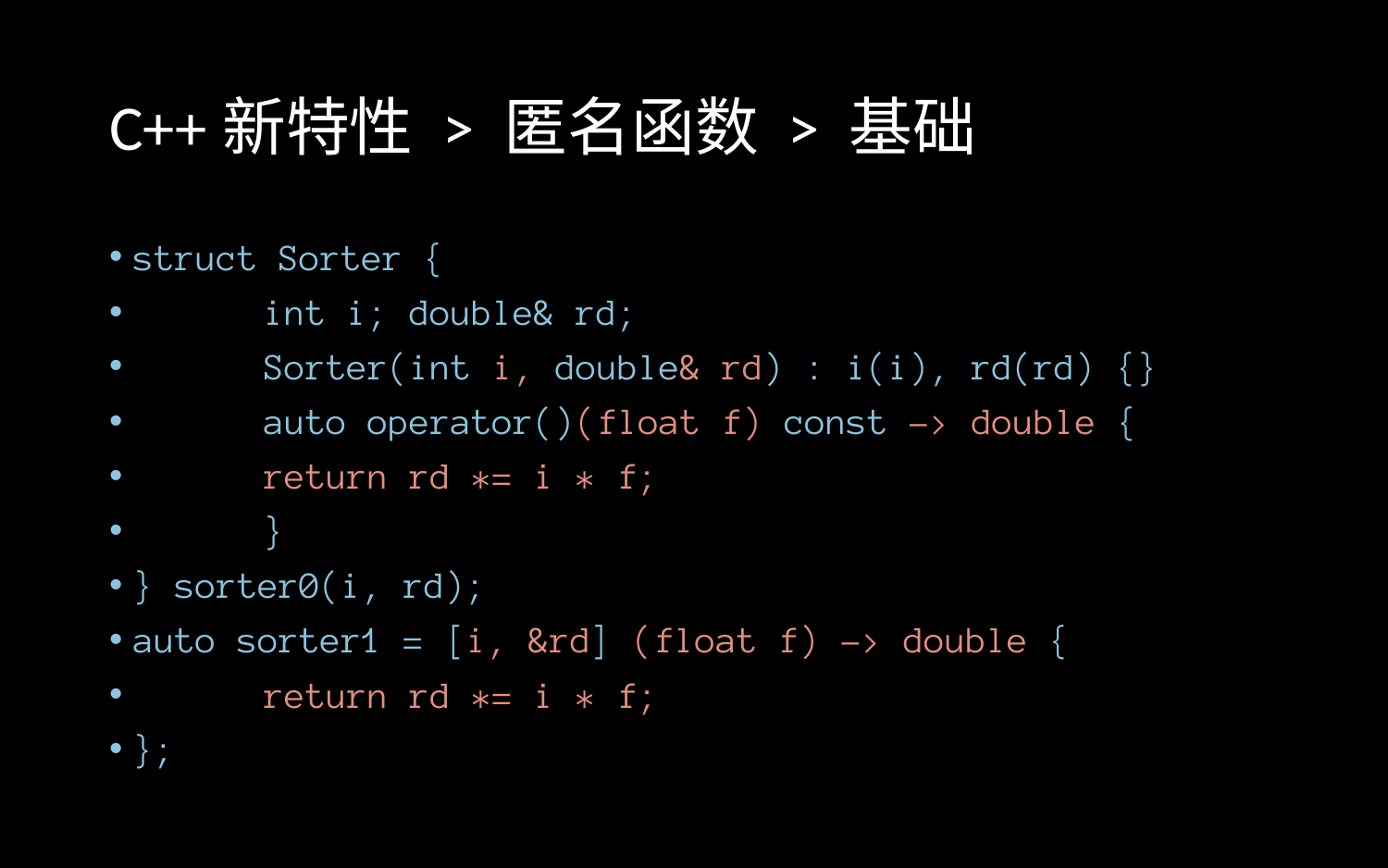

# C++新特性 > 匿名函数 > 基础
struct Sorter {
	int i; double& rd;
	Sorter(int i, double& rd) : i(i), rd(rd) {}
	auto operator()(float f) const -> double {
		return rd *= i * f;
	}
} sorter0(i, rd);
auto sorter1 = [i, &rd] (float f) -> double {
	return rd *= i * f;
};